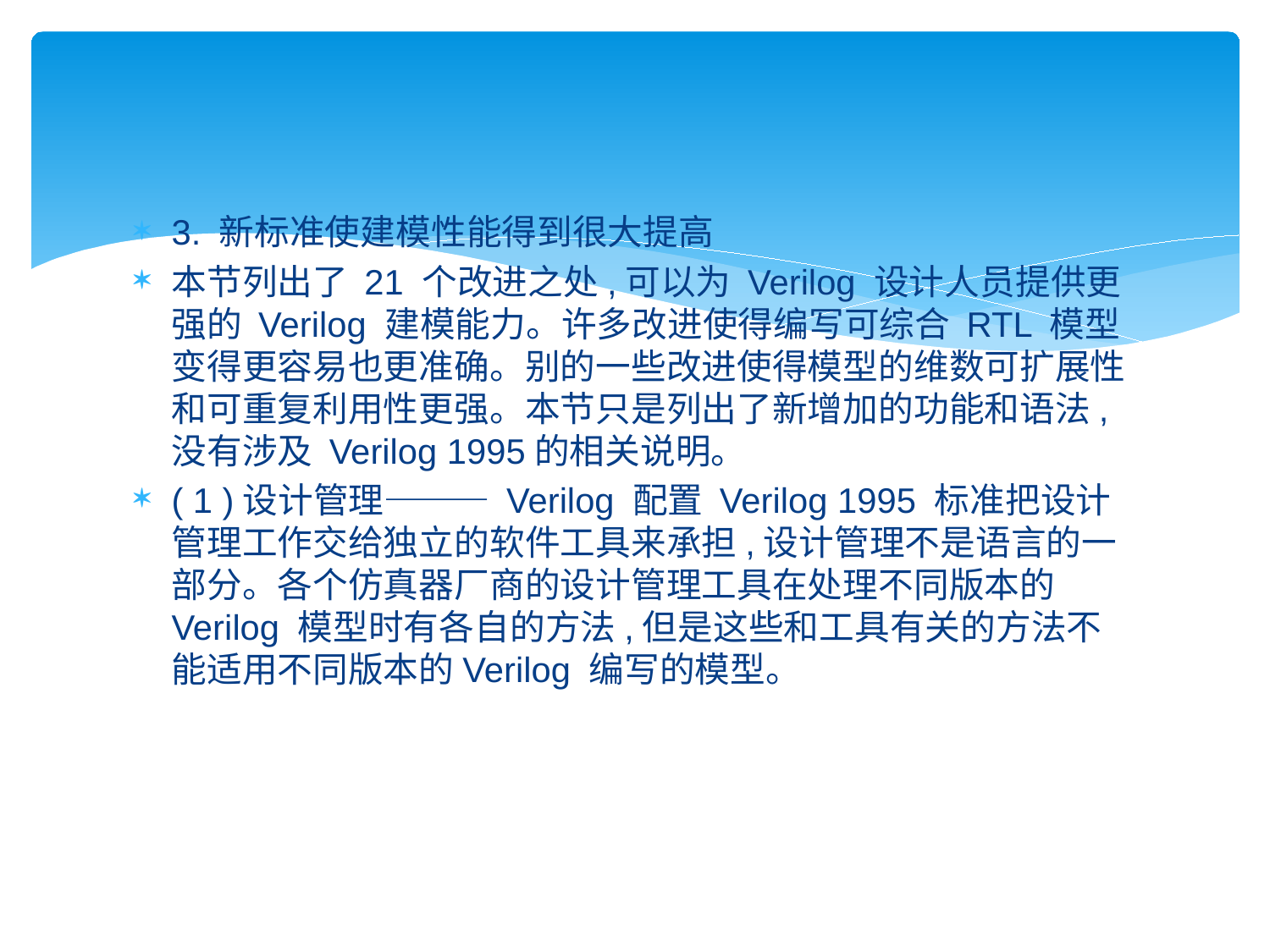

#
3. 新标准使建模性能得到很大提高
本节列出了 21 个改进之处,可以为 Verilog 设计人员提供更强的 Verilog 建模能力。许多改进使得编写可综合 RTL 模型变得更容易也更准确。别的一些改进使得模型的维数可扩展性和可重复利用性更强。本节只是列出了新增加的功能和语法,没有涉及 Verilog 1995的相关说明。
( 1 )设计管理——— Verilog 配置 Verilog 1995 标准把设计管理工作交给独立的软件工具来承担,设计管理不是语言的一部分。各个仿真器厂商的设计管理工具在处理不同版本的Verilog 模型时有各自的方法,但是这些和工具有关的方法不能适用不同版本的Verilog 编写的模型。